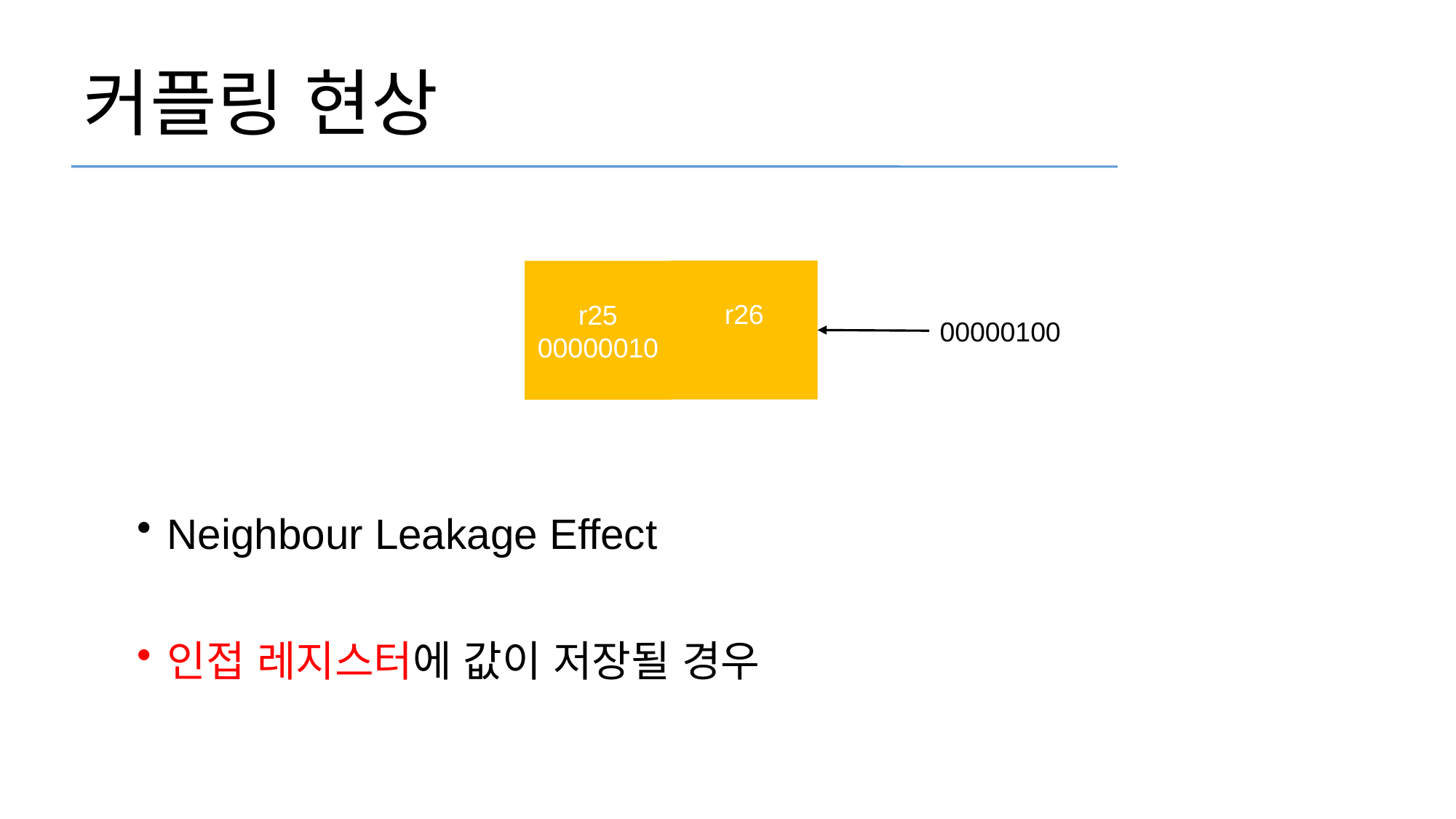

커플링 현상
r26

r25
00000010
00000100
Neighbour Leakage Effect
인접 레지스터에 값이 저장될 경우